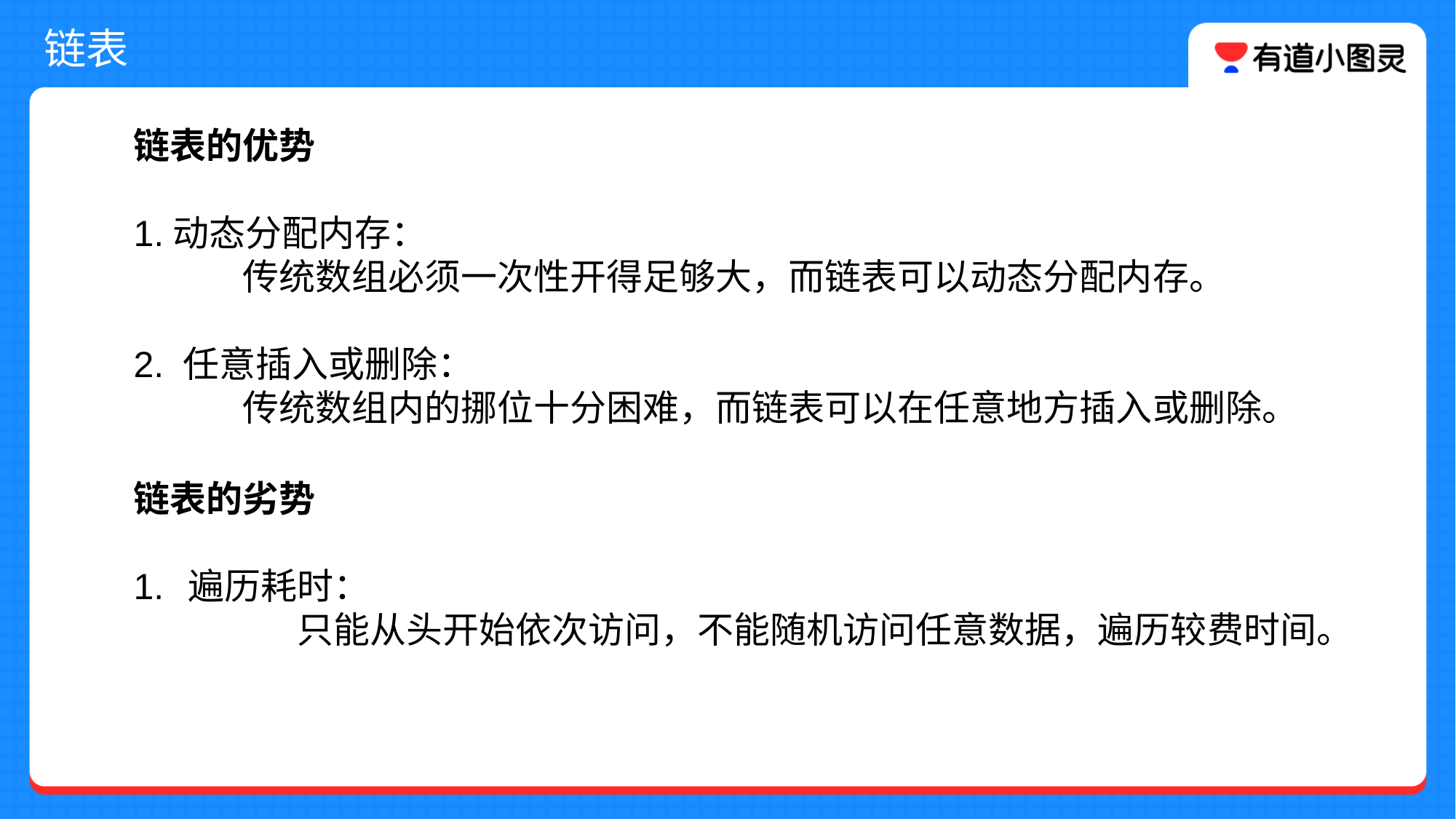

链表
链表的优势

1.动态分配内存：
	传统数组必须一次性开得足够大，而链表可以动态分配内存。

2. 任意插入或删除：
	传统数组内的挪位十分困难，而链表可以在任意地方插入或删除。

链表的劣势

遍历耗时：
	只能从头开始依次访问，不能随机访问任意数据，遍历较费时间。